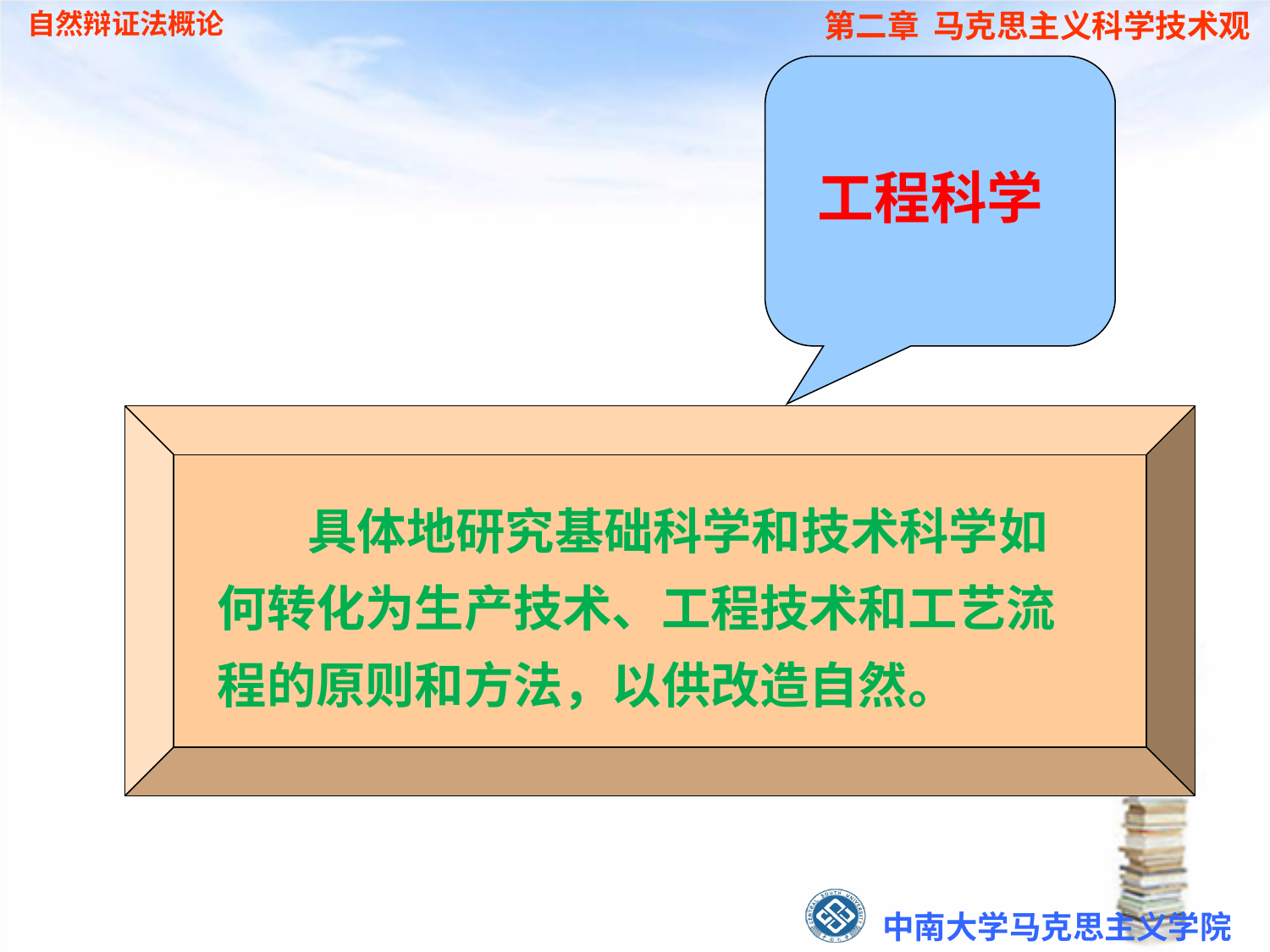

工程科学

       具体地研究基础科学和技术科学如何转化为生产技术、工程技术和工艺流程的原则和方法，以供改造自然。